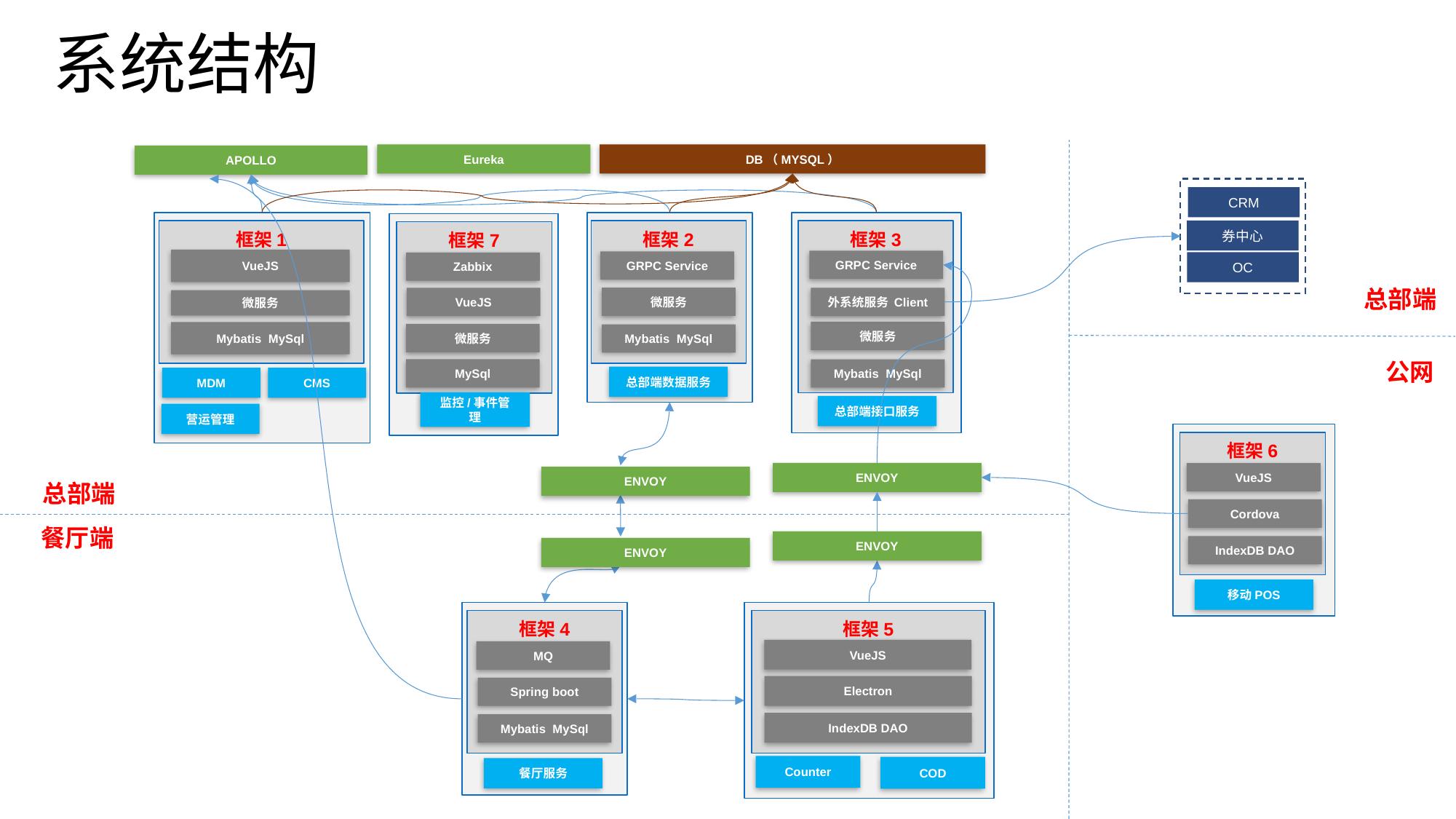

# 系统结构
Eureka
DB（MYSQL）
APOLLO

CRM

券中心
框架1
框架2
框架3
框架7
VueJS
GRPC Service
GRPC Service
OC
Zabbix
总部端
微服务
VueJS
外系统服务 Client
微服务
微服务
Mybatis  MySql
微服务
Mybatis  MySql
公网
MySql
Mybatis  MySql
总部端数据服务
MDM
CMS
监控/事件管理
总部端接口服务
营运管理

框架6
ENVOY
VueJS
ENVOY
总部端
Cordova
餐厅端
ENVOY
IndexDB DAO
ENVOY
移动POS

框架4
框架5
VueJS
MQ
Electron
Spring boot
IndexDB DAO
Mybatis  MySql
Counter
COD
餐厅服务